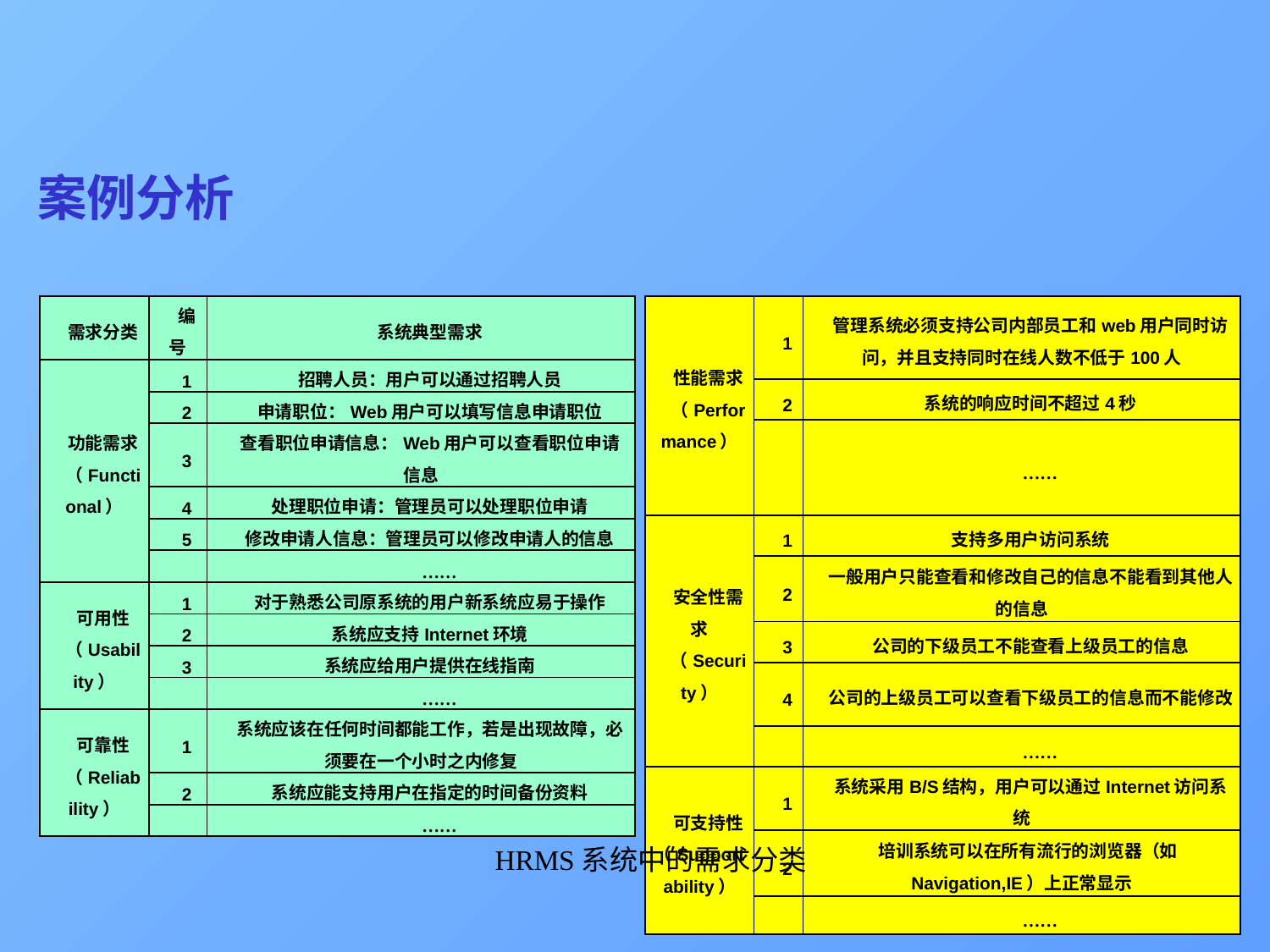

# 案例分析
| 需求分类 | 编号 | 系统典型需求 |
| --- | --- | --- |
| 功能需求 （Functional） | 1 | 招聘人员：用户可以通过招聘人员 |
|  | 2 | 申请职位：Web用户可以填写信息申请职位 |
|  | 3 | 查看职位申请信息：Web用户可以查看职位申请信息 |
|  | 4 | 处理职位申请：管理员可以处理职位申请 |
|  | 5 | 修改申请人信息：管理员可以修改申请人的信息 |
|  |  | …… |
| 可用性 （Usability） | 1 | 对于熟悉公司原系统的用户新系统应易于操作 |
|  | 2 | 系统应支持Internet环境 |
|  | 3 | 系统应给用户提供在线指南 |
|  |  | …… |
| 可靠性 （Reliability） | 1 | 系统应该在任何时间都能工作，若是出现故障，必须要在一个小时之内修复 |
|  | 2 | 系统应能支持用户在指定的时间备份资料 |
|  |  | …… |
| 性能需求 （Performance） | 1 | 管理系统必须支持公司内部员工和web用户同时访问，并且支持同时在线人数不低于100人 |
| --- | --- | --- |
|  | 2 | 系统的响应时间不超过4秒 |
|  |  | …… |
| 安全性需求 （Security） | 1 | 支持多用户访问系统 |
|  | 2 | 一般用户只能查看和修改自己的信息不能看到其他人的信息 |
|  | 3 | 公司的下级员工不能查看上级员工的信息 |
|  | 4 | 公司的上级员工可以查看下级员工的信息而不能修改 |
|  |  | …… |
| 可支持性（Supportability） | 1 | 系统采用B/S结构，用户可以通过Internet访问系统 |
|  | 2 | 培训系统可以在所有流行的浏览器（如Navigation,IE）上正常显示 |
|  |  | …… |
  HRMS系统中的需求分类